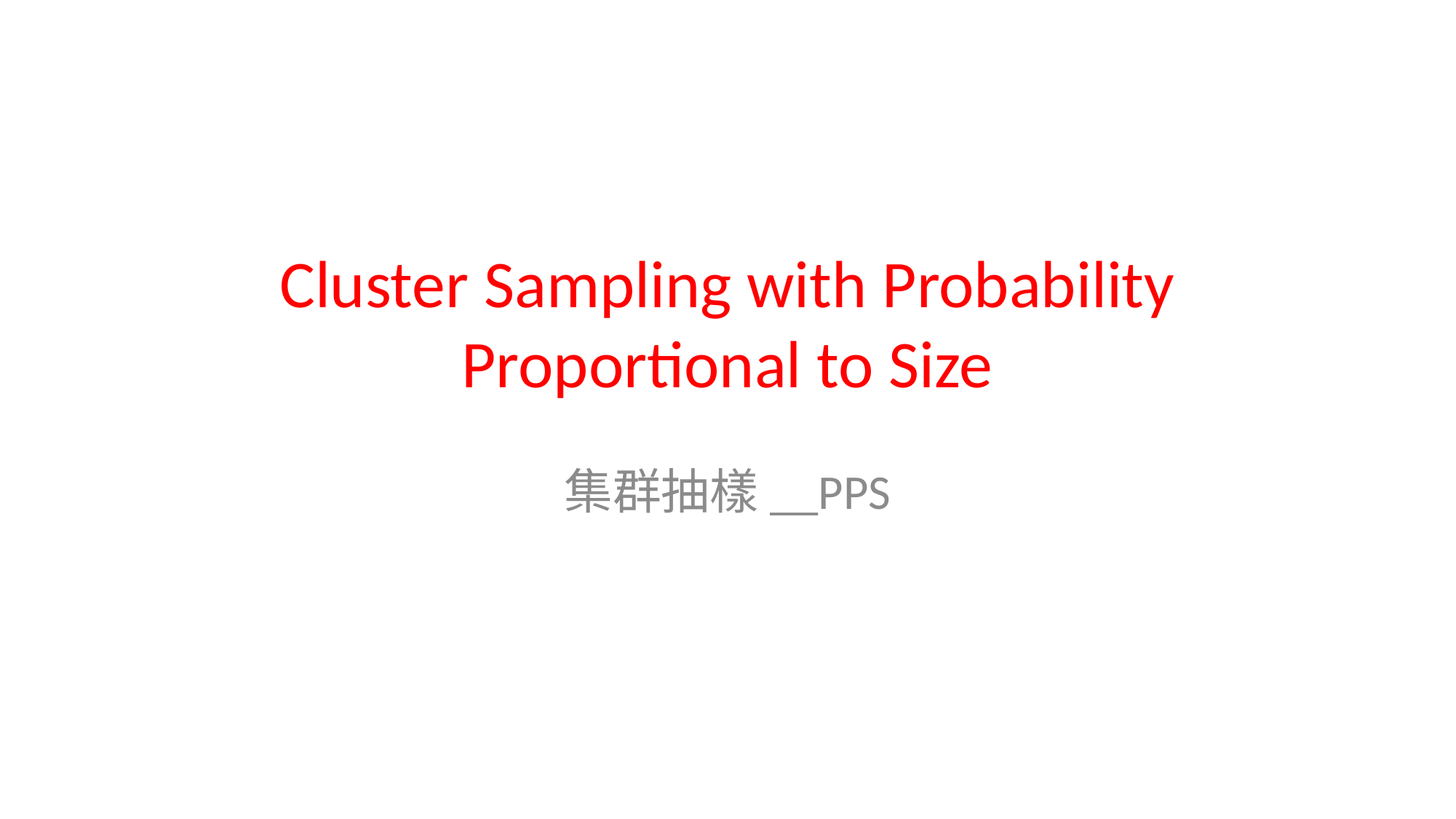

# Cluster Sampling with Probability Proportional to Size
集群抽樣__PPS